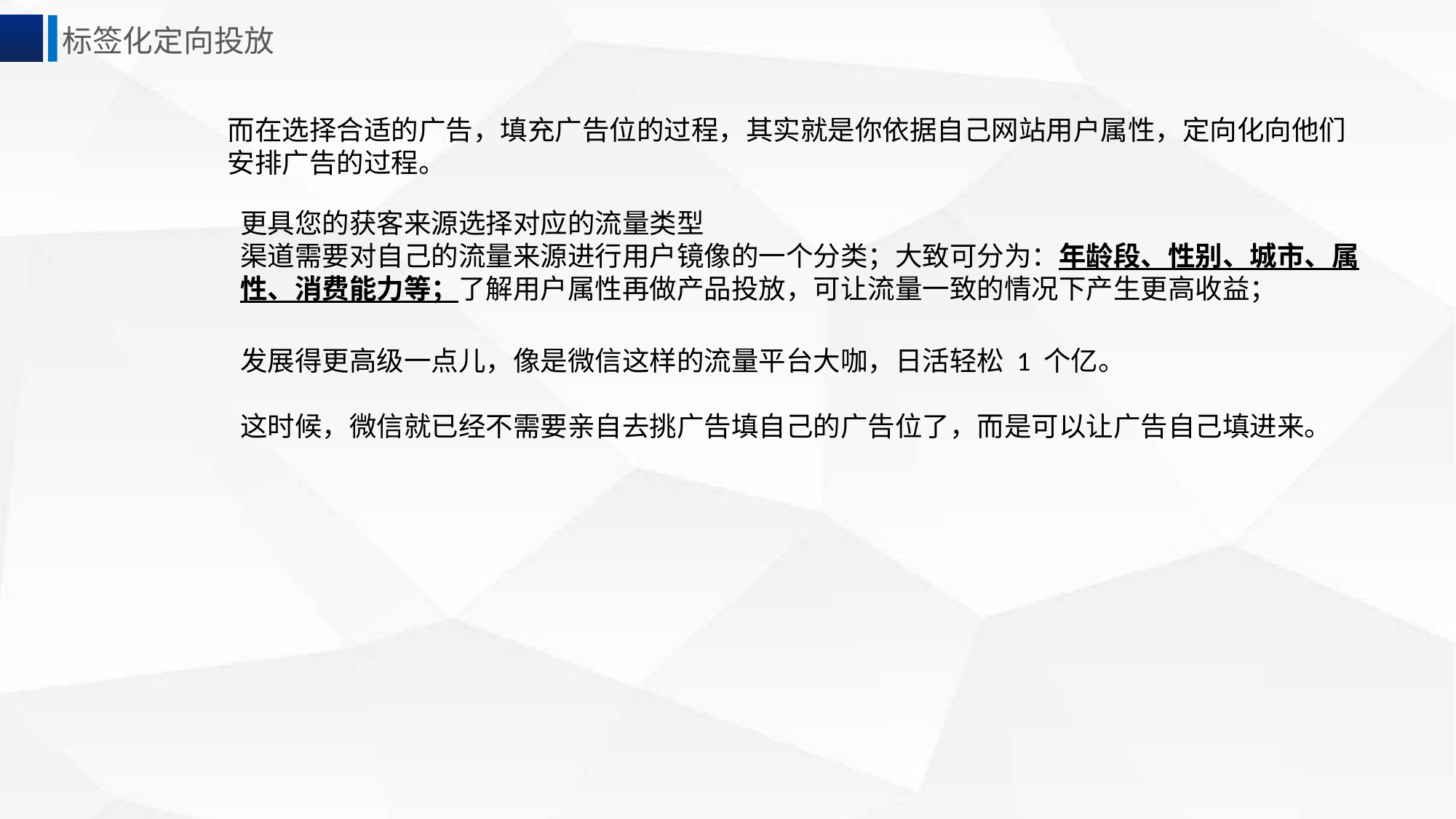

标签化定向投放

而在选择合适的广告，填充广告位的过程，其实就是你依据自己网站用户属性，定向化向他们安排广告的过程。
更具您的获客来源选择对应的流量类型
渠道需要对自己的流量来源进行用户镜像的一个分类；大致可分为：年龄段、性别、城市、属性、消费能力等；了解用户属性再做产品投放，可让流量一致的情况下产生更高收益；
发展得更高级一点儿，像是微信这样的流量平台大咖，日活轻松 1 个亿。

这时候，微信就已经不需要亲自去挑广告填自己的广告位了，而是可以让广告自己填进来。